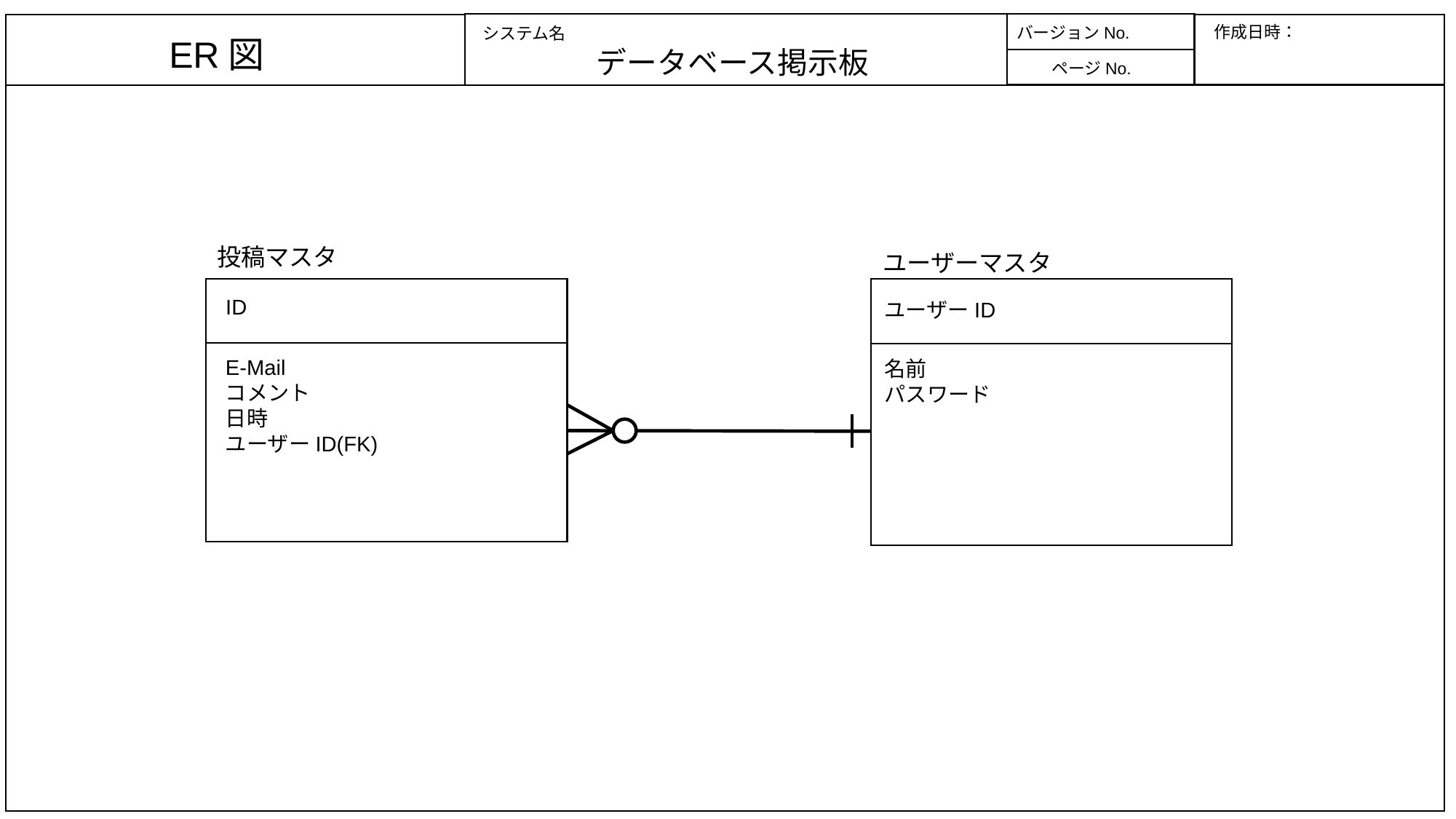

作成日時：
バージョンNo.
システム名
ER図
データベース掲示板
ページNo.
投稿マスタ
ユーザーマスタ

ID
ユーザーID
E-Mail
コメント
日時
ユーザーID(FK)
名前
パスワード